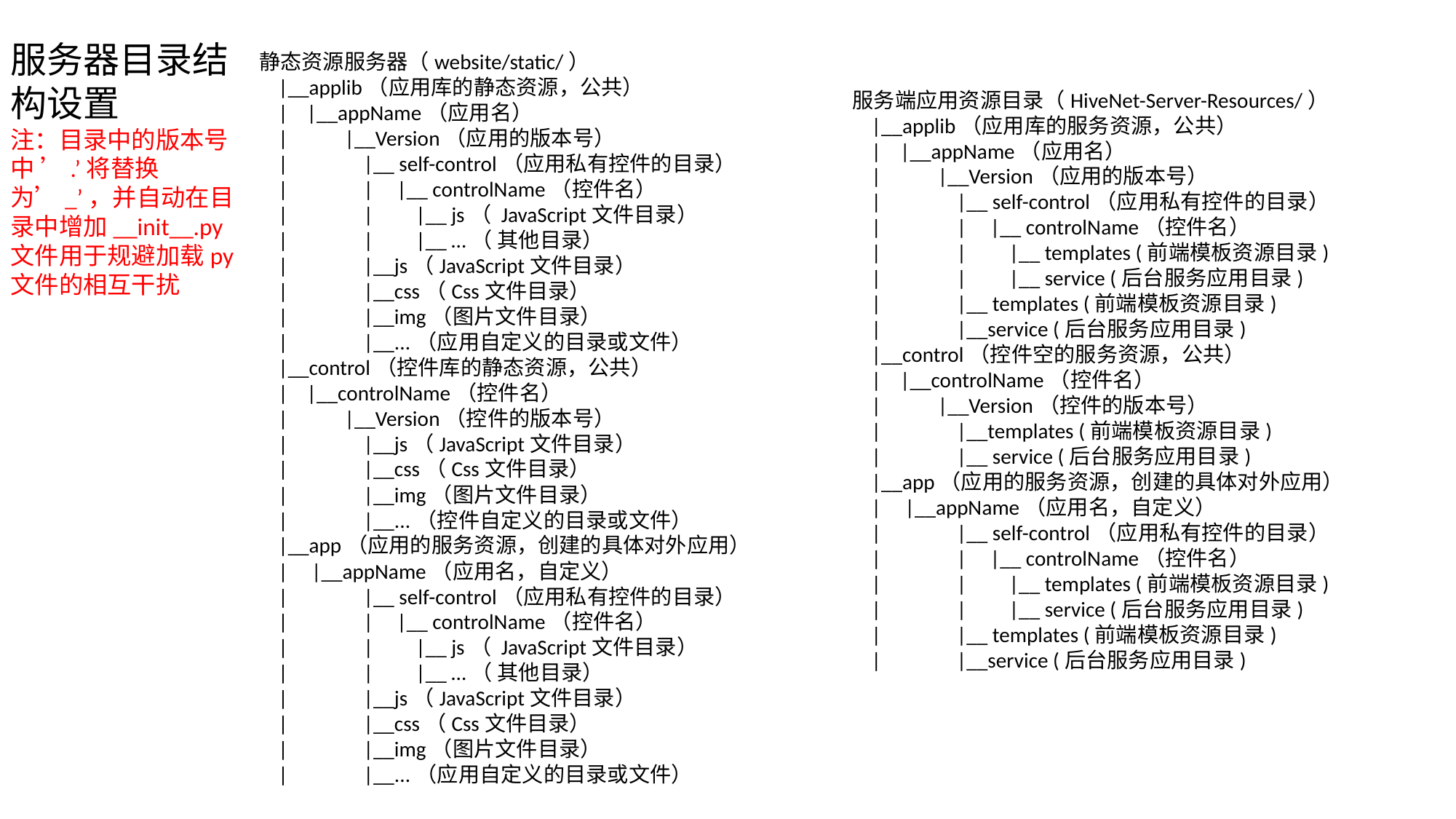

服务器目录结构设置
注：目录中的版本号中 ’.’将替换为’_’，并自动在目录中增加__init__.py文件用于规避加载py文件的相互干扰
静态资源服务器（website/static/）
    |__applib（应用库的静态资源，公共）
    |    |__appName（应用名）
    |            |__Version（应用的版本号）
    |                |__ self-control（应用私有控件的目录）
    |                |     |__ controlName（控件名）
    |                |         |__ js（ JavaScript文件目录）
    |                |         |__ …（ 其他目录）
    |                |__js（JavaScript文件目录）
    |                |__css（Css文件目录）
    |                |__img（图片文件目录）
    |                |__...（应用自定义的目录或文件）
    |__control（控件库的静态资源，公共）
    |    |__controlName（控件名）
    |            |__Version（控件的版本号）
    |                |__js（JavaScript文件目录）
    |                |__css（Css文件目录）
    |                |__img（图片文件目录）
    |                |__...（控件自定义的目录或文件）
    |__app（应用的服务资源，创建的具体对外应用）
    |     |__appName（应用名，自定义）
    |                |__ self-control（应用私有控件的目录）
    |                |     |__ controlName（控件名）
    |                |         |__ js（ JavaScript文件目录）
    |                |         |__ …（ 其他目录）
    |                |__js（JavaScript文件目录）
    |                |__css（Css文件目录）
    |                |__img（图片文件目录）
    |                |__...（应用自定义的目录或文件）
服务端应用资源目录（HiveNet-Server-Resources/）
    |__applib（应用库的服务资源，公共）
    |    |__appName（应用名）
    |            |__Version（应用的版本号）
    |                |__ self-control（应用私有控件的目录）
    |                |     |__ controlName（控件名）
    |                |         |__ templates (前端模板资源目录)
    |                |         |__ service (后台服务应用目录)
    |                |__ templates (前端模板资源目录)
    |                |__service (后台服务应用目录)
    |__control（控件空的服务资源，公共）
    |    |__controlName（控件名）
    |            |__Version（控件的版本号）
    |                |__templates (前端模板资源目录)
    |                |__ service (后台服务应用目录)
    |__app（应用的服务资源，创建的具体对外应用）
    |     |__appName（应用名，自定义）
    |                |__ self-control（应用私有控件的目录）
    |                |     |__ controlName（控件名）
    |                |         |__ templates (前端模板资源目录)
    |                |         |__ service (后台服务应用目录)
    |                |__ templates (前端模板资源目录)
    |                |__service (后台服务应用目录)